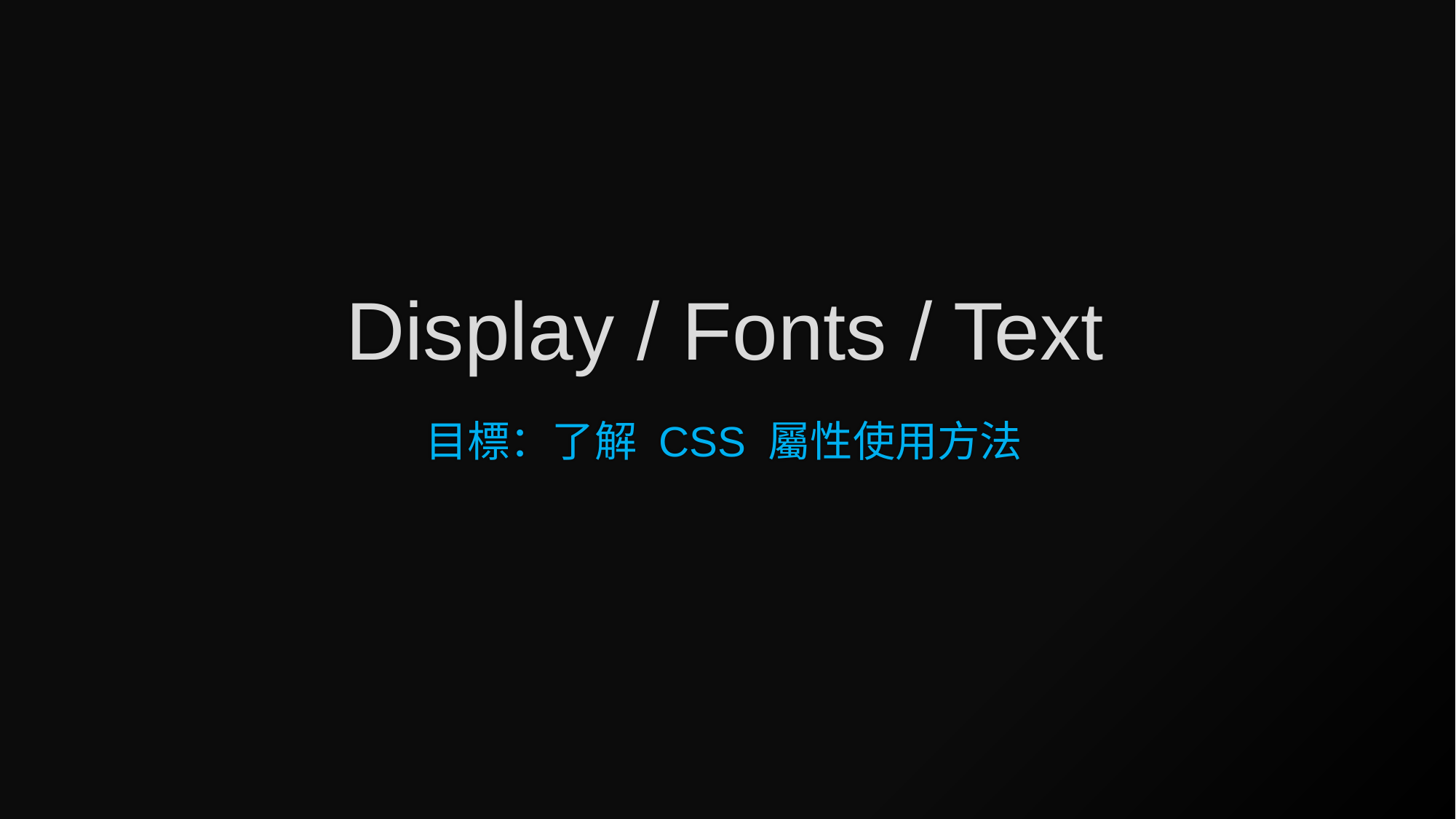

# Display / Fonts / Text
目標：了解 CSS 屬性使用方法